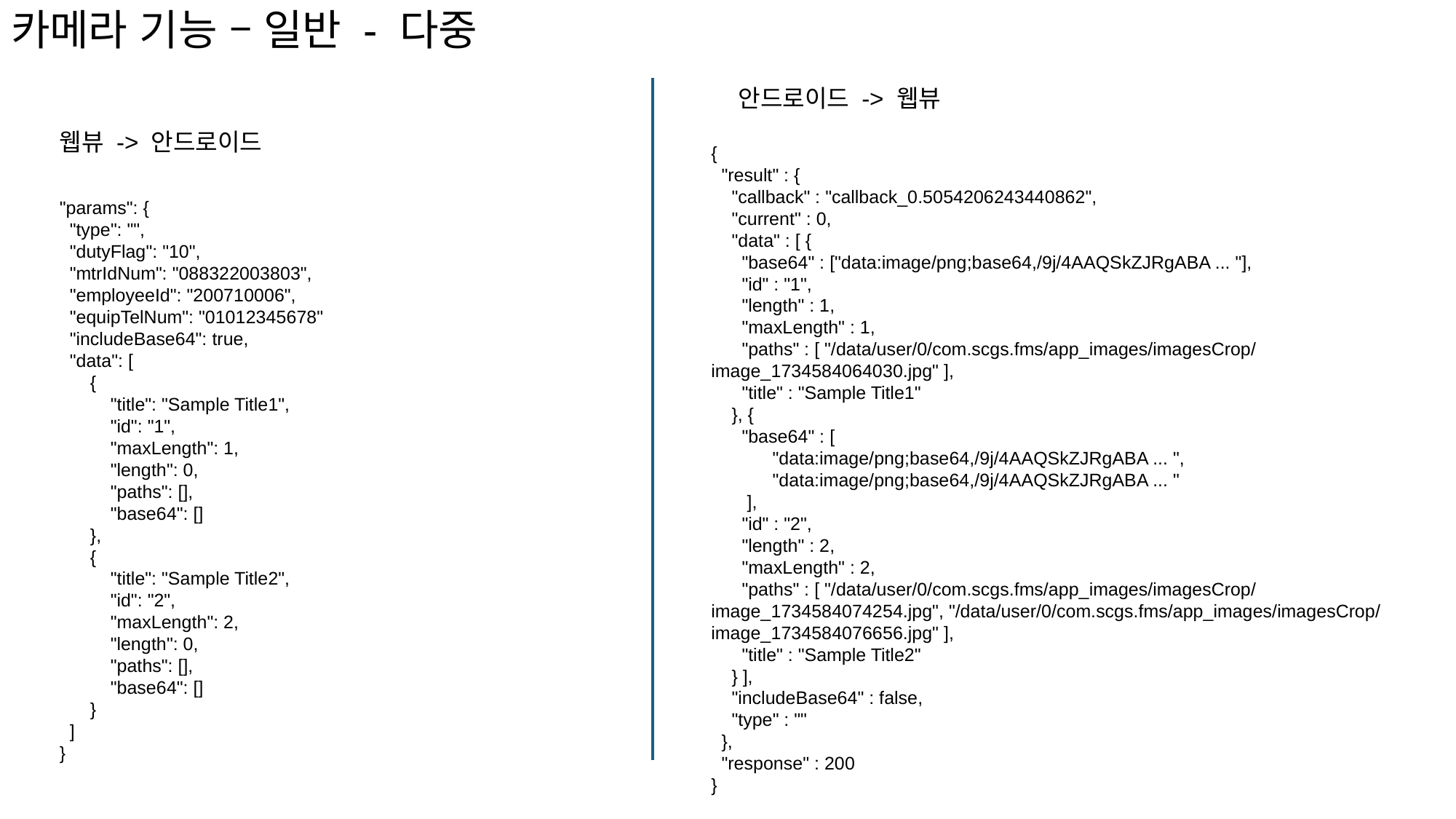

# 카메라 기능 – 일반 - 다중
안드로이드 -> 웹뷰
웹뷰 -> 안드로이드
{
  "result" : {
    "callback" : "callback_0.5054206243440862",
    "current" : 0,
    "data" : [ {
      "base64" : ["data:image/png;base64,/9j/4AAQSkZJRgABA ... "],
      "id" : "1",
      "length" : 1,
      "maxLength" : 1,
      "paths" : [ "/data/user/0/com.scgs.fms/app_images/imagesCrop/image_1734584064030.jpg" ],
      "title" : "Sample Title1"
    }, {
      "base64" : [
            "data:image/png;base64,/9j/4AAQSkZJRgABA ... ",
            "data:image/png;base64,/9j/4AAQSkZJRgABA ... "
       ],
      "id" : "2",
      "length" : 2,
      "maxLength" : 2,
      "paths" : [ "/data/user/0/com.scgs.fms/app_images/imagesCrop/image_1734584074254.jpg", "/data/user/0/com.scgs.fms/app_images/imagesCrop/image_1734584076656.jpg" ],
      "title" : "Sample Title2"
    } ],
    "includeBase64" : false,
    "type" : ""
  },
  "response" : 200
}
"params": {
  "type": "",
  "dutyFlag": "10",
  "mtrIdNum": "088322003803",
  "employeeId": "200710006",
  "equipTelNum": "01012345678"
  "includeBase64": true,
  "data": [
      {
          "title": "Sample Title1",
          "id": "1",
          "maxLength": 1,
          "length": 0,
          "paths": [],
          "base64": []
      },
      {
          "title": "Sample Title2",
          "id": "2",
          "maxLength": 2,
          "length": 0,
          "paths": [],
          "base64": []
      }
  ]
}